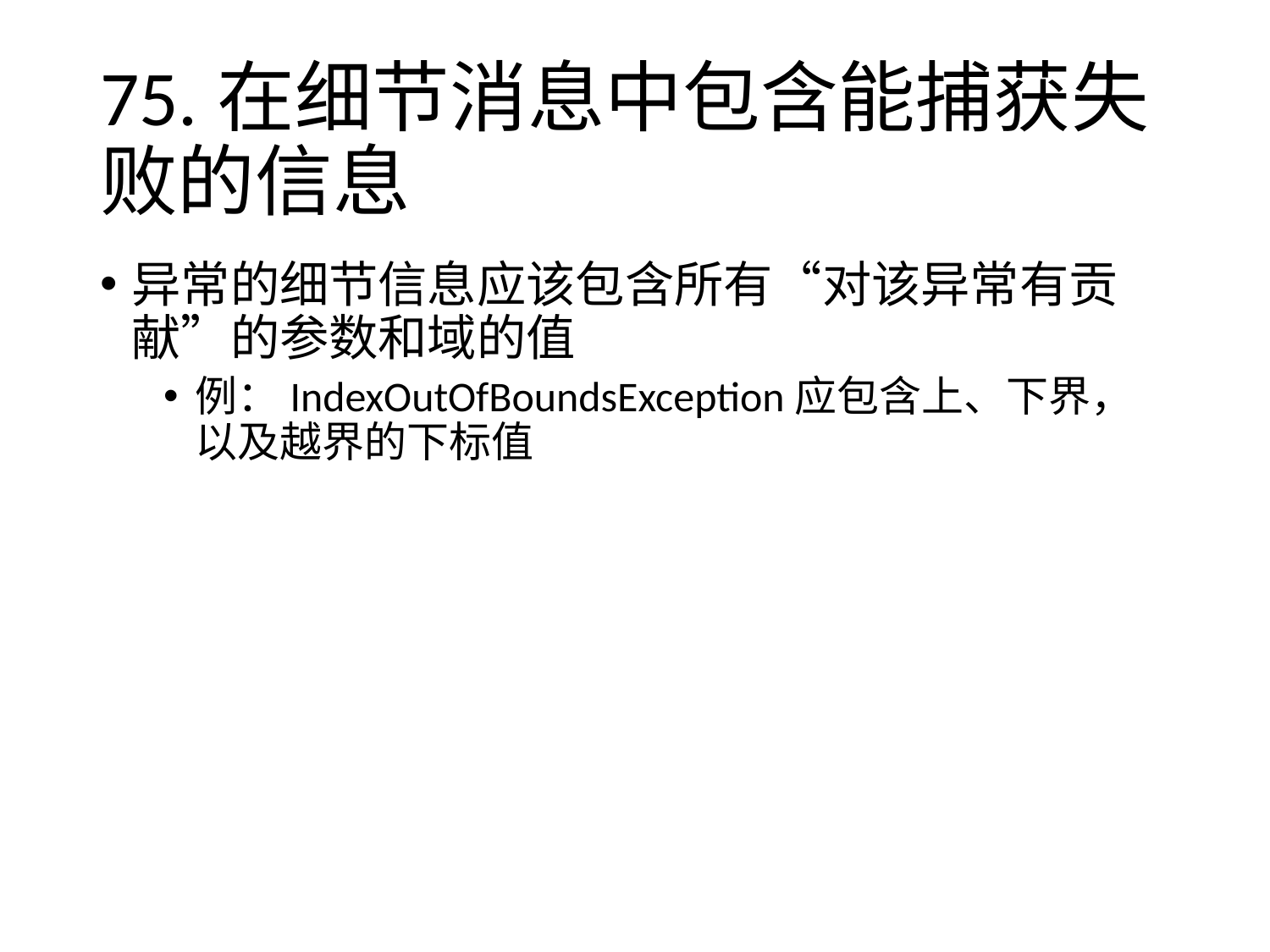

# 75.在细节消息中包含能捕获失败的信息
异常的细节信息应该包含所有“对该异常有贡献”的参数和域的值
例：IndexOutOfBoundsException应包含上、下界，以及越界的下标值